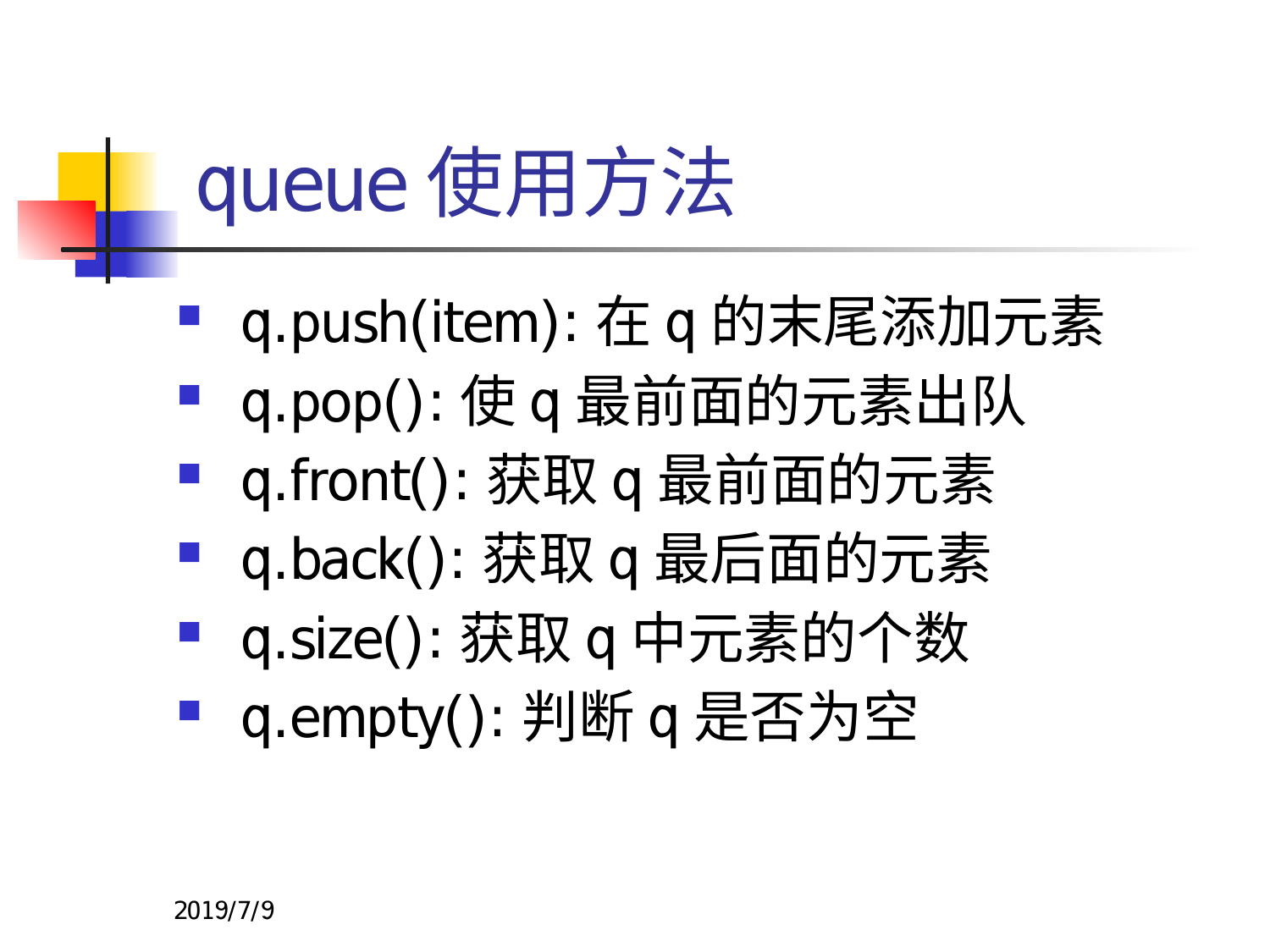

# queue使用方法
 q.push(item):在q的末尾添加元素
 q.pop():使q最前面的元素出队
 q.front():获取q最前面的元素
 q.back():获取q最后面的元素
 q.size():获取q中元素的个数
 q.empty():判断q是否为空
2019/7/9